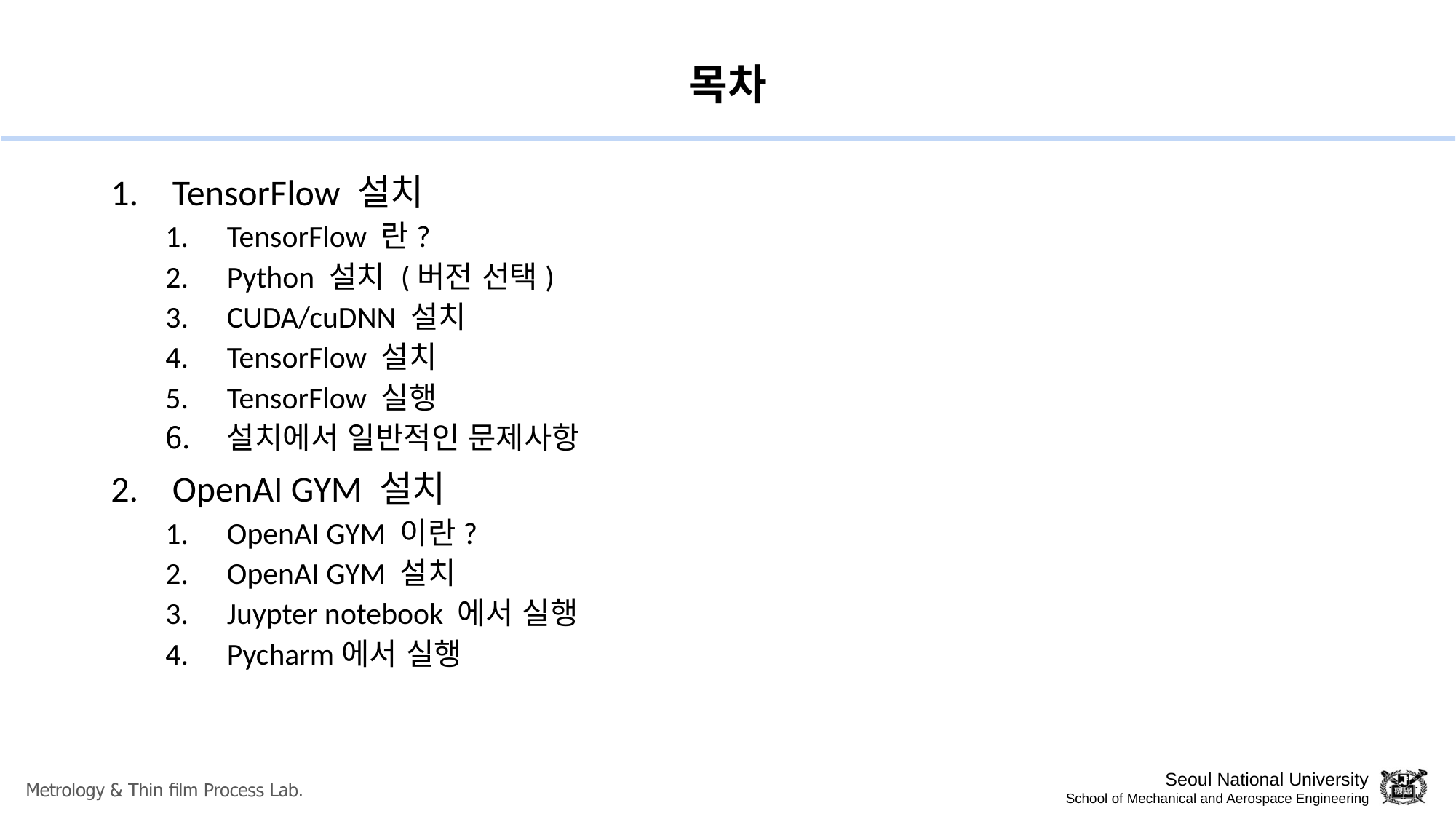

# 목차
TensorFlow 설치
TensorFlow 란?
Python 설치 (버전 선택)
CUDA/cuDNN 설치
TensorFlow 설치
TensorFlow 실행
설치에서 일반적인 문제사항
OpenAI GYM 설치
OpenAI GYM 이란?
OpenAI GYM 설치
Juypter notebook 에서 실행
Pycharm에서 실행